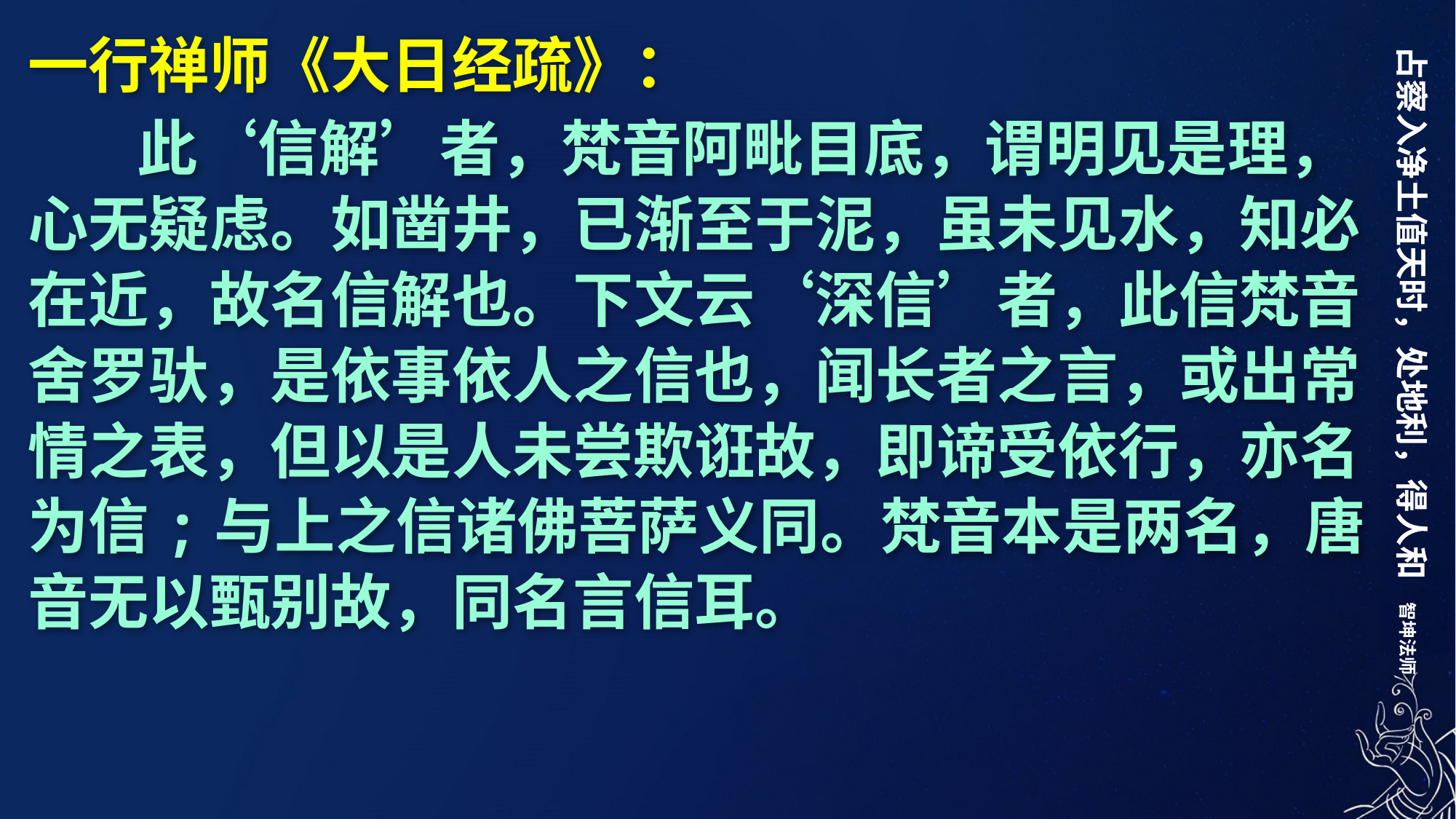

一行禅师《大日经疏》：
	此‘信解’者，梵音阿毗目底，谓明见是理，心无疑虑。如凿井，已渐至于泥，虽未见水，知必在近，故名信解也。下文云‘深信’者，此信梵音舍罗驮，是依事依人之信也，闻长者之言，或出常情之表，但以是人未尝欺诳故，即谛受依行，亦名为信;与上之信诸佛菩萨义同。梵音本是两名，唐音无以甄别故，同名言信耳。